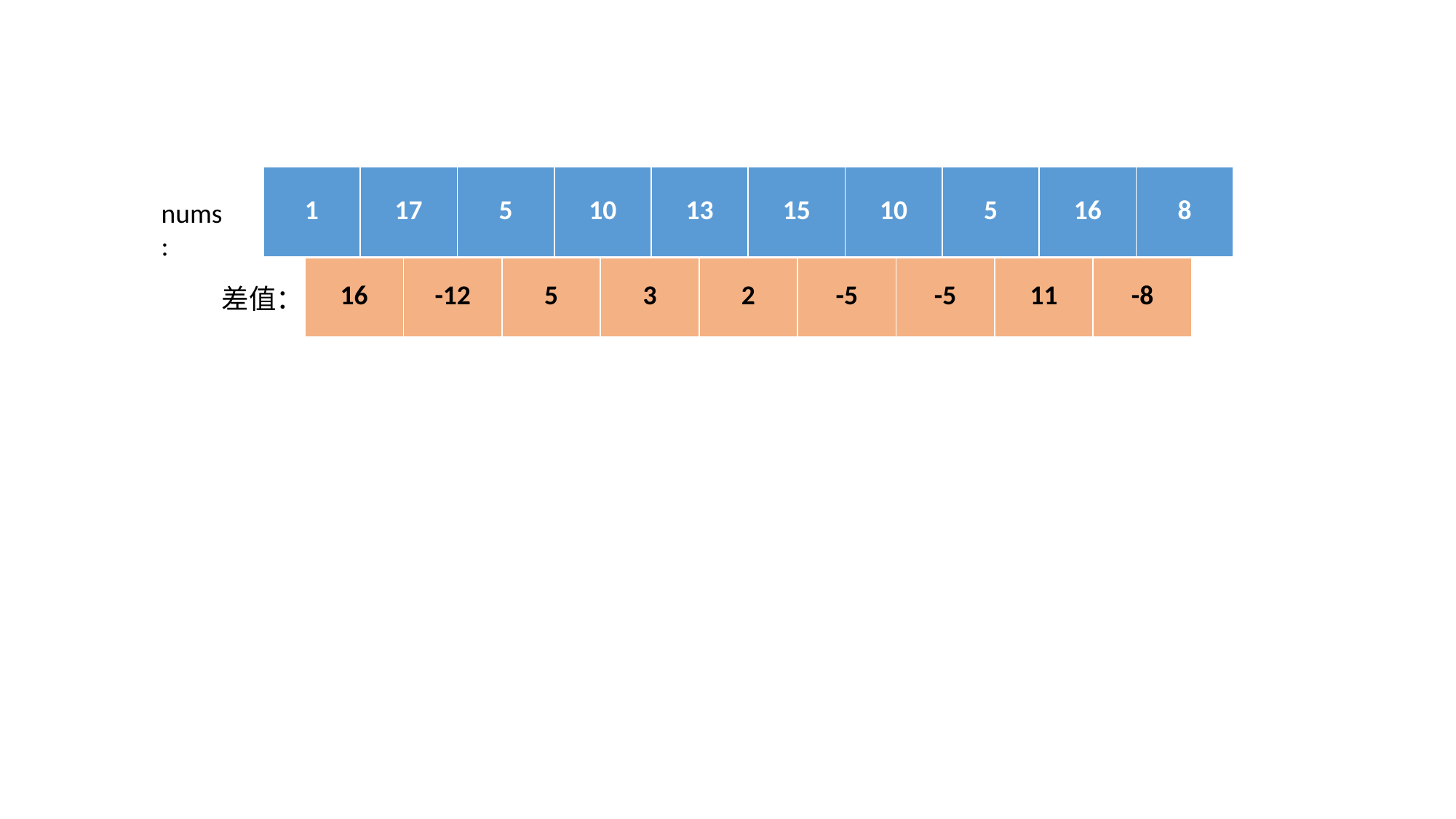

| 1 | 17 | 5 | 10 | 13 | 15 | 10 | 5 | 16 | 8 |
| --- | --- | --- | --- | --- | --- | --- | --- | --- | --- |
nums:
| 16 | -12 | 5 | 3 | 2 | -5 | -5 | 11 | -8 |
| --- | --- | --- | --- | --- | --- | --- | --- | --- |
差值：